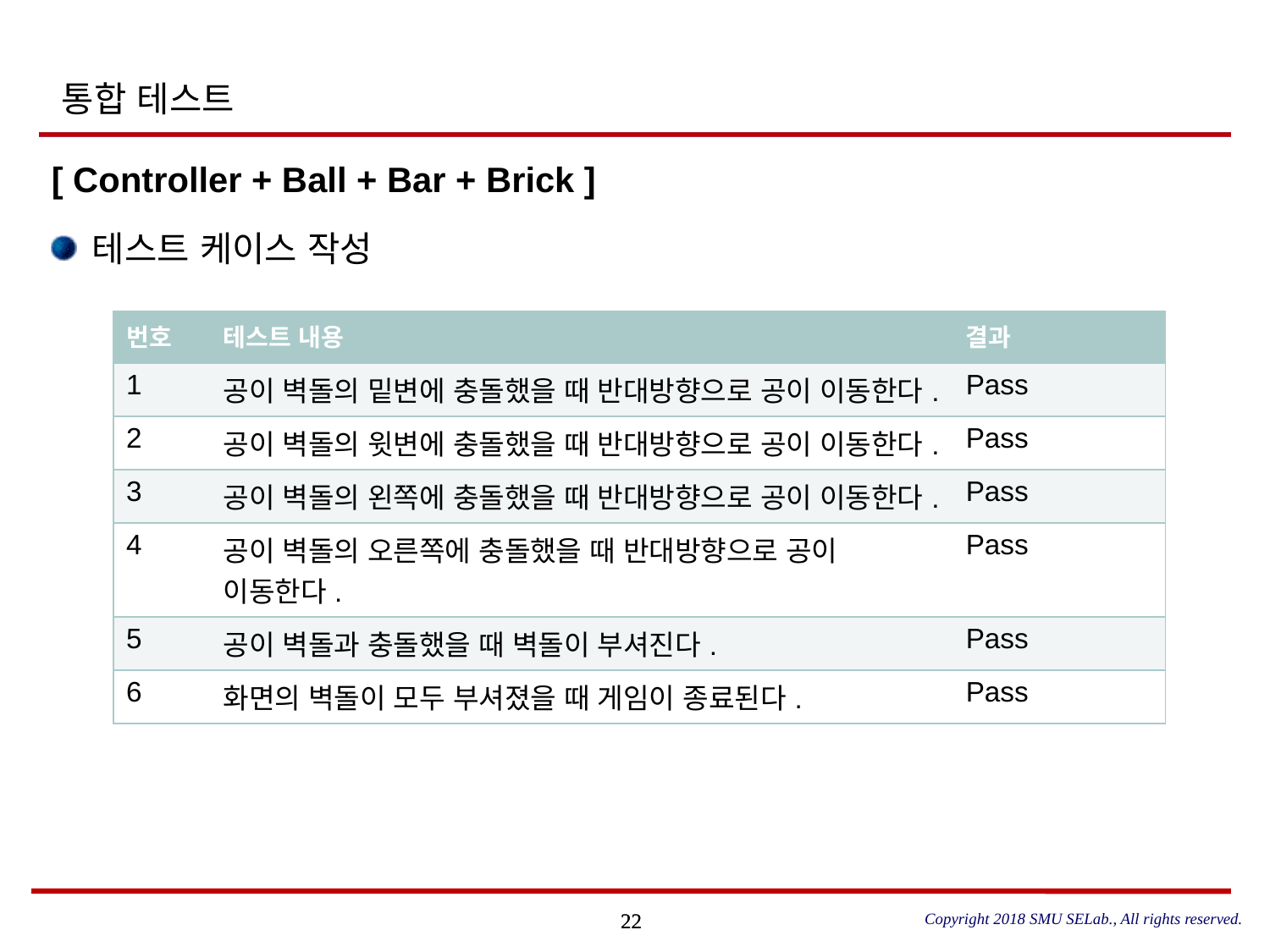

# 통합 테스트
[ Controller + Ball + Bar + Brick ]
테스트 케이스 작성

| 번호 | 테스트 내용 | 결과 |
| --- | --- | --- |
| 1 | 공이 벽돌의 밑변에 충돌했을 때 반대방향으로 공이 이동한다. | Pass |
| 2 | 공이 벽돌의 윗변에 충돌했을 때 반대방향으로 공이 이동한다. | Pass |
| 3 | 공이 벽돌의 왼쪽에 충돌했을 때 반대방향으로 공이 이동한다. | Pass |
| 4 | 공이 벽돌의 오른쪽에 충돌했을 때 반대방향으로 공이 이동한다. | Pass |
| 5 | 공이 벽돌과 충돌했을 때 벽돌이 부셔진다. | Pass |
| 6 | 화면의 벽돌이 모두 부셔졌을 때 게임이 종료된다. | Pass |
Copyright 2018 SMU SELab., All rights reserved.